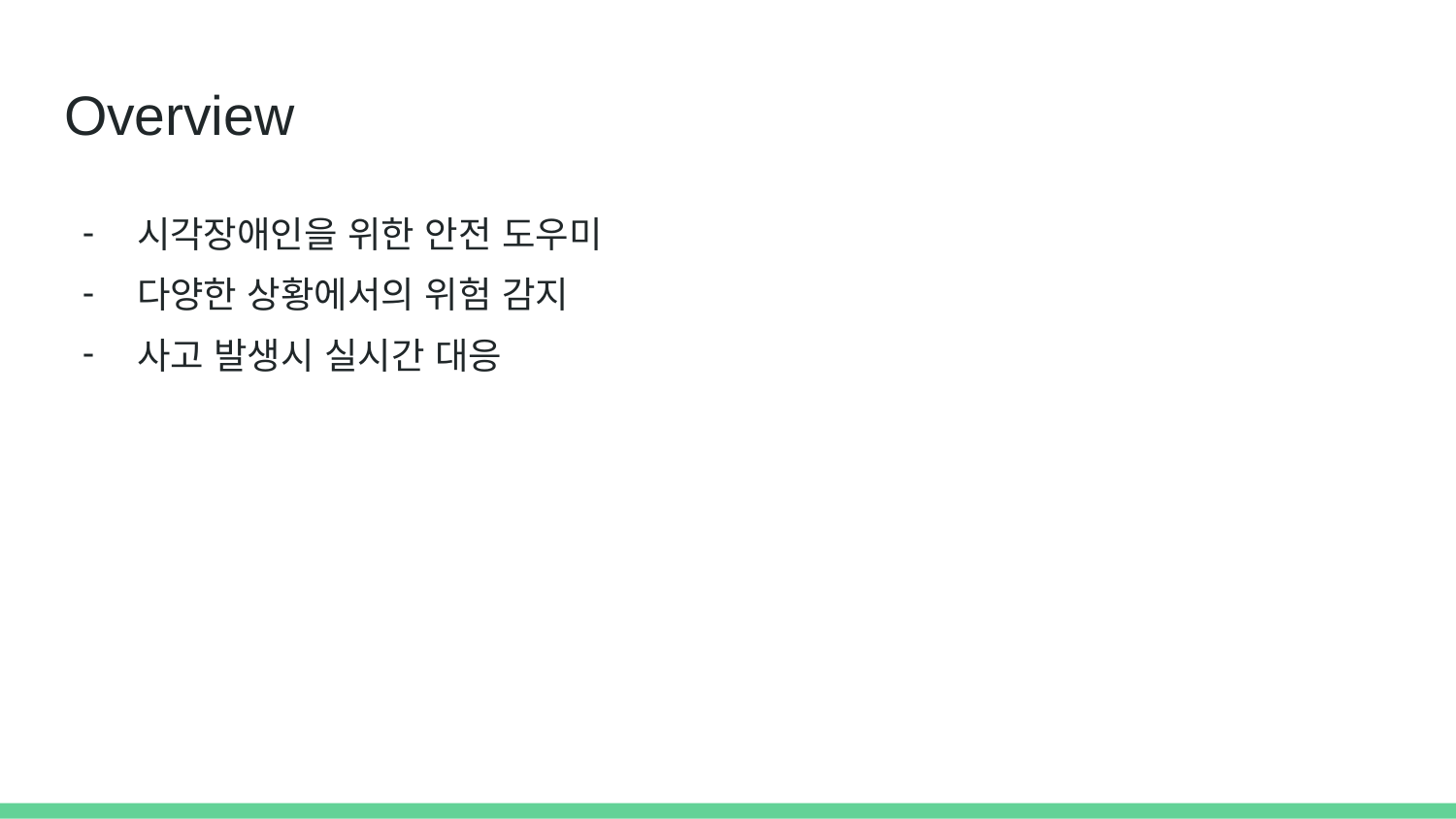

# Overview
시각장애인을 위한 안전 도우미
다양한 상황에서의 위험 감지
사고 발생시 실시간 대응